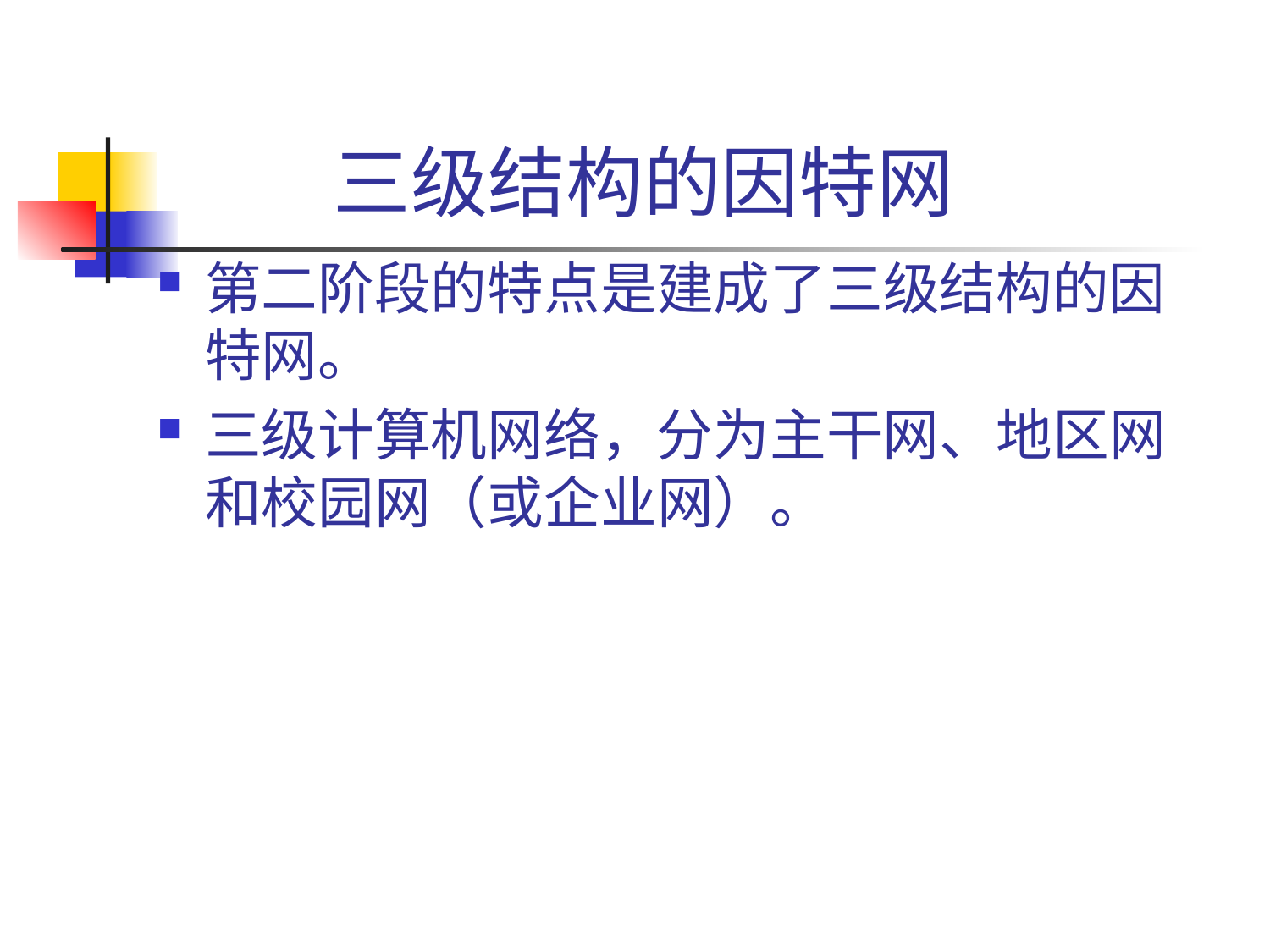

# 三级结构的因特网
第二阶段的特点是建成了三级结构的因特网。
三级计算机网络，分为主干网、地区网和校园网（或企业网）。